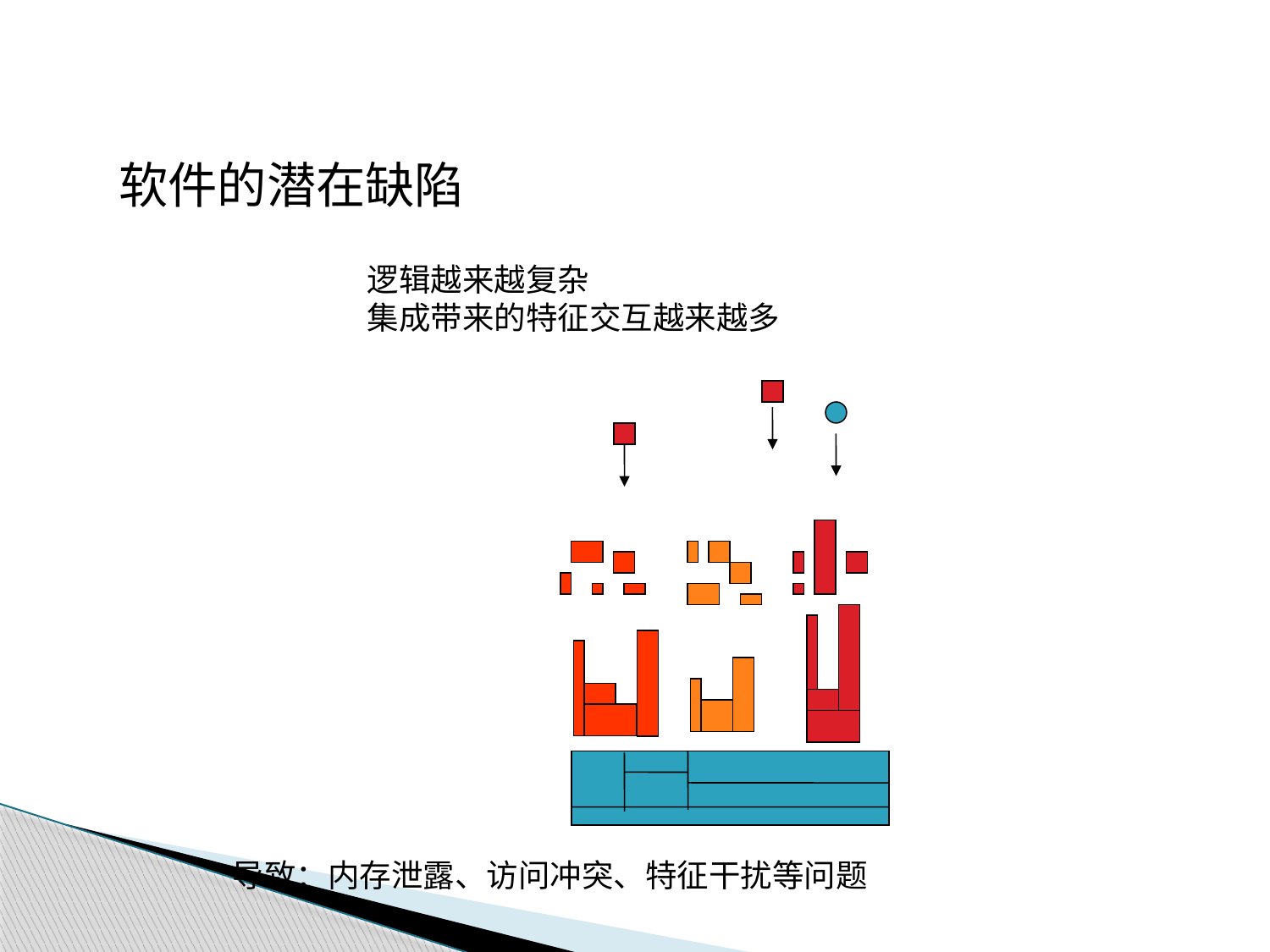

软件的潜在缺陷
逻辑越来越复杂
集成带来的特征交互越来越多

导致：内存泄露、访问冲突、特征干扰等问题